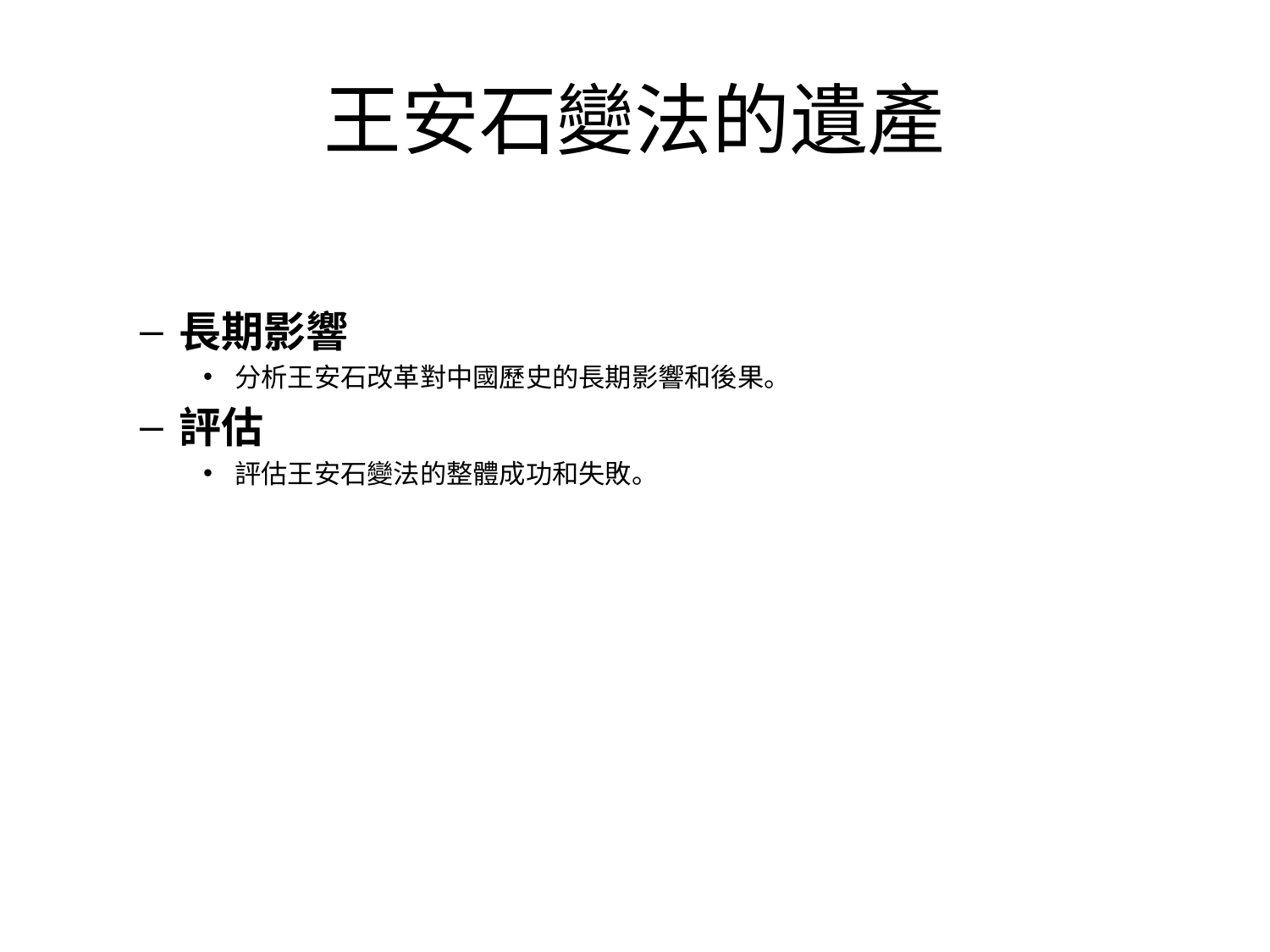

# 王安石變法的遺產

長期影響
分析王安石改革對中國歷史的長期影響和後果。
評估
評估王安石變法的整體成功和失敗。